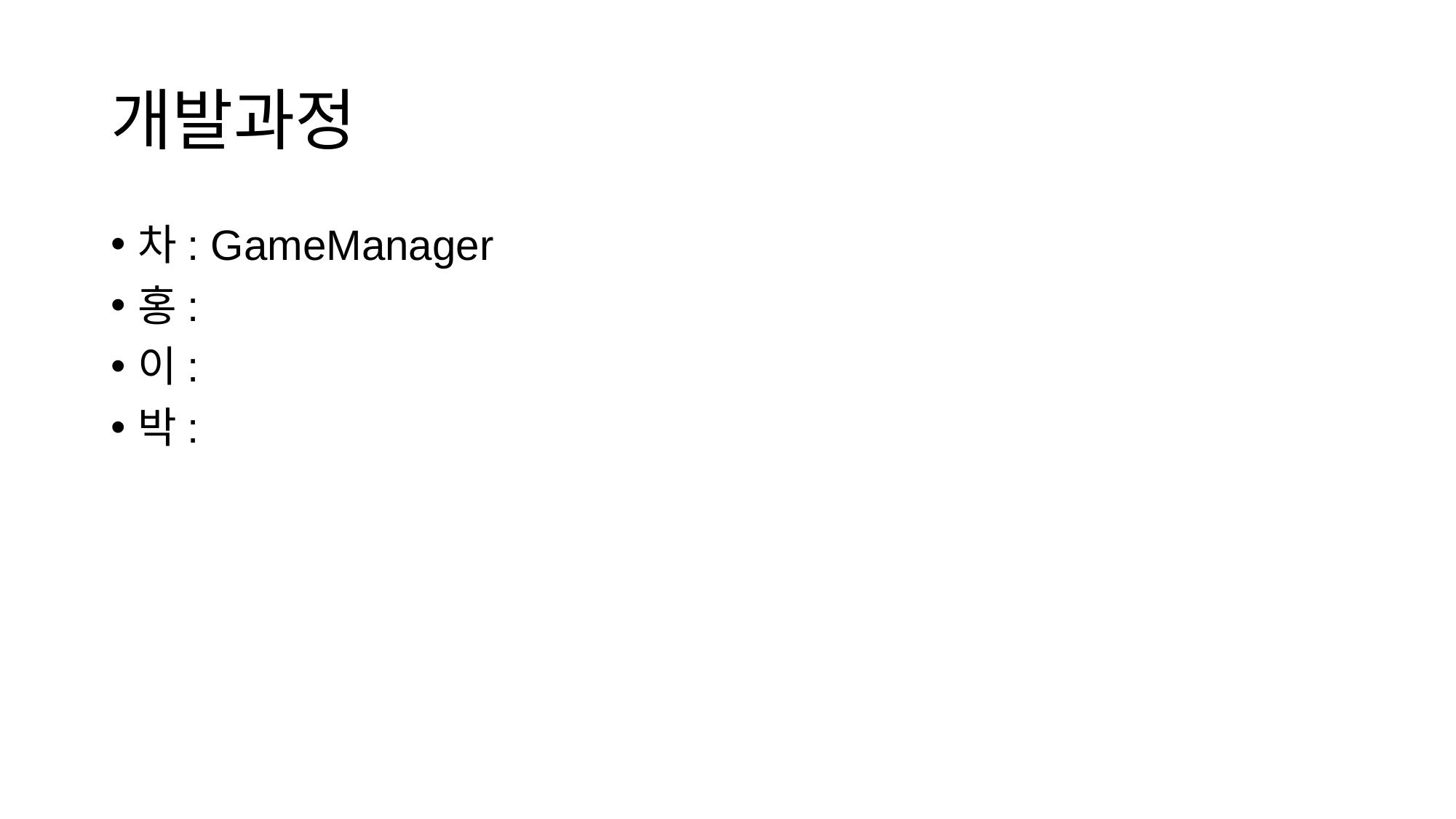

# 개발과정
차: GameManager
홍:
이:
박: